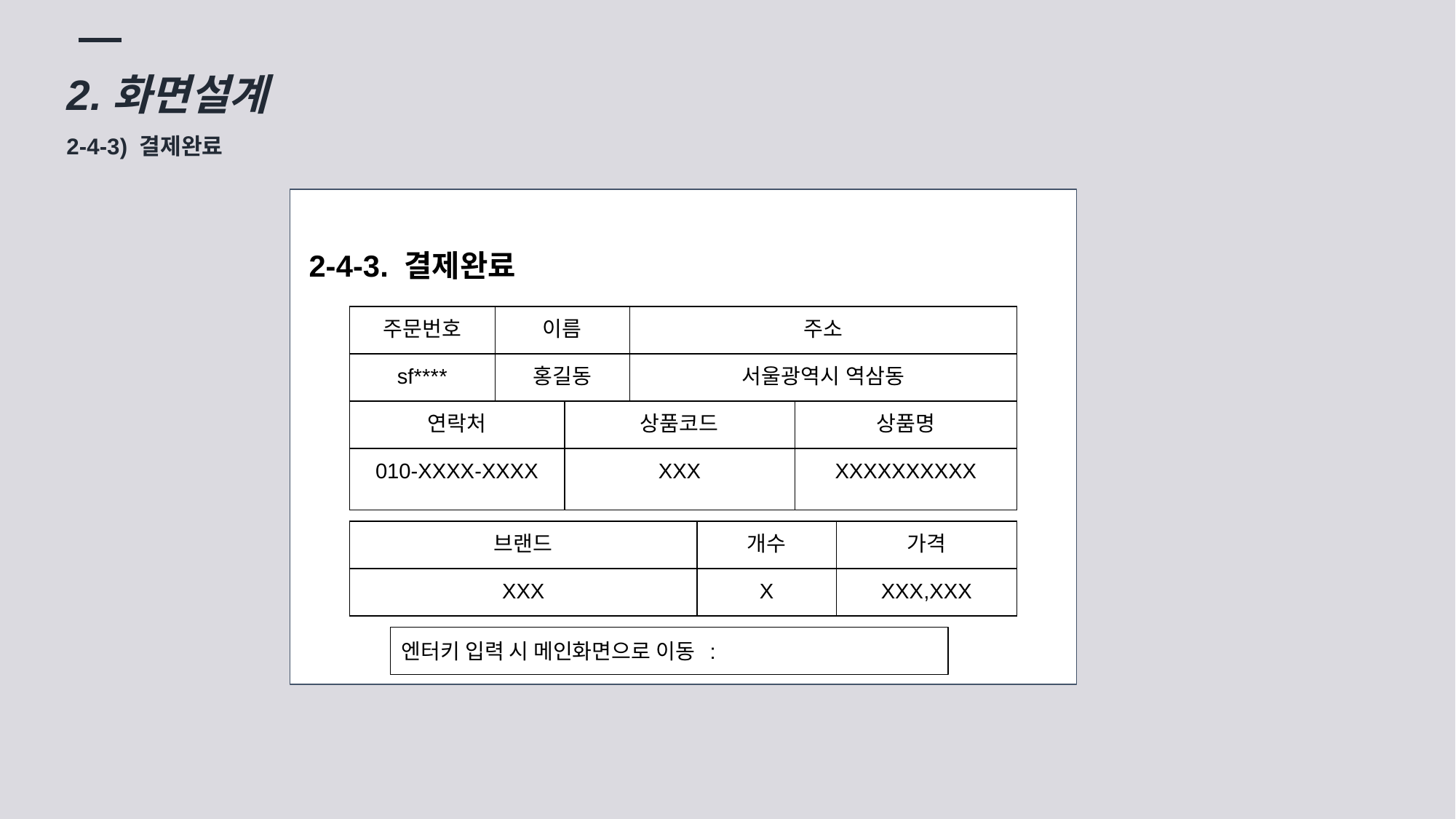

2.화면설계
2-4-3) 결제완료

2-4-3. 결제완료
| 주문번호 | 이름 | 주소 |
| --- | --- | --- |
| sf\*\*\*\* | 홍길동 | 서울광역시 역삼동 |
| 연락처 | 상품코드 | 상품명 |
| --- | --- | --- |
| 010-XXXX-XXXX | XXX | XXXXXXXXXX |
| 브랜드 | 개수 | 가격 |
| --- | --- | --- |
| XXX | X | XXX,XXX |
엔터키 입력 시 메인화면으로 이동  :